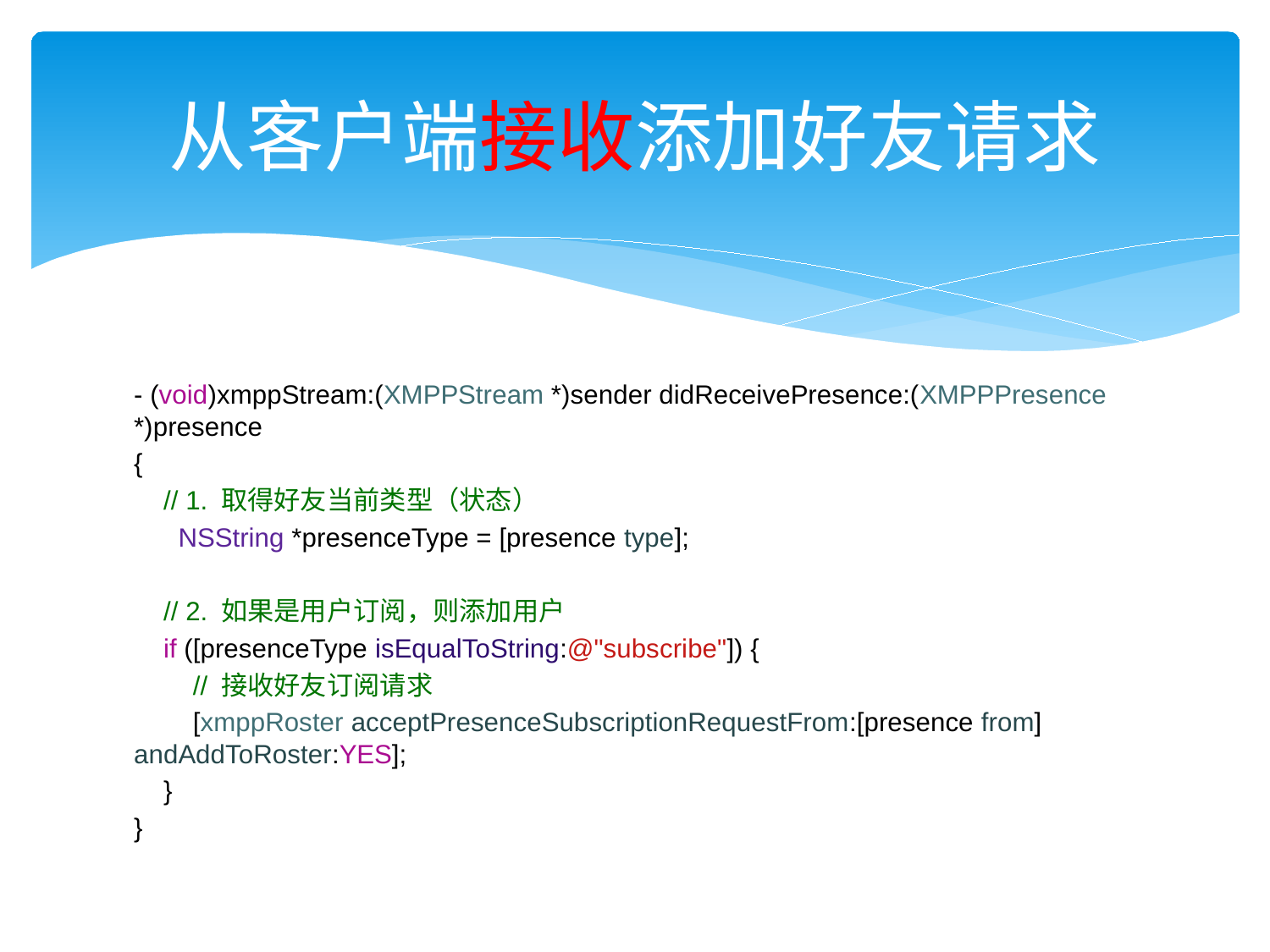

# 从客户端接收添加好友请求
- (void)xmppStream:(XMPPStream *)sender didReceivePresence:(XMPPPresence *)presence
{
    // 1. 取得好友当前类型（状态）
      NSString *presenceType = [presence type];

    // 2. 如果是用户订阅，则添加用户
    if ([presenceType isEqualToString:@"subscribe"]) {
        // 接收好友订阅请求
        [xmppRoster acceptPresenceSubscriptionRequestFrom:[presence from] andAddToRoster:YES];
    }
}